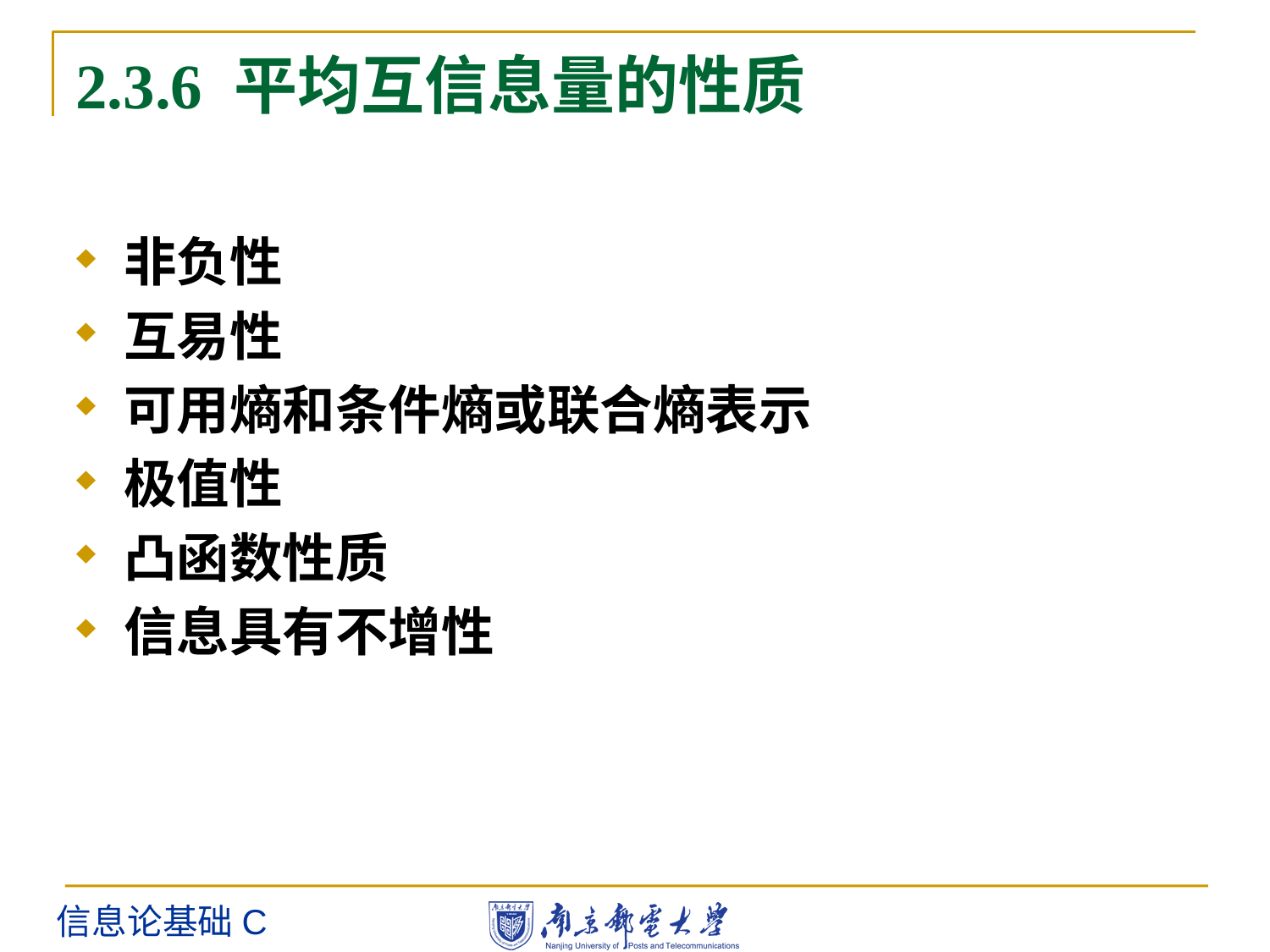

2.3.6 平均互信息量的性质

非负性
互易性
可用熵和条件熵或联合熵表示
极值性
凸函数性质
信息具有不增性
43